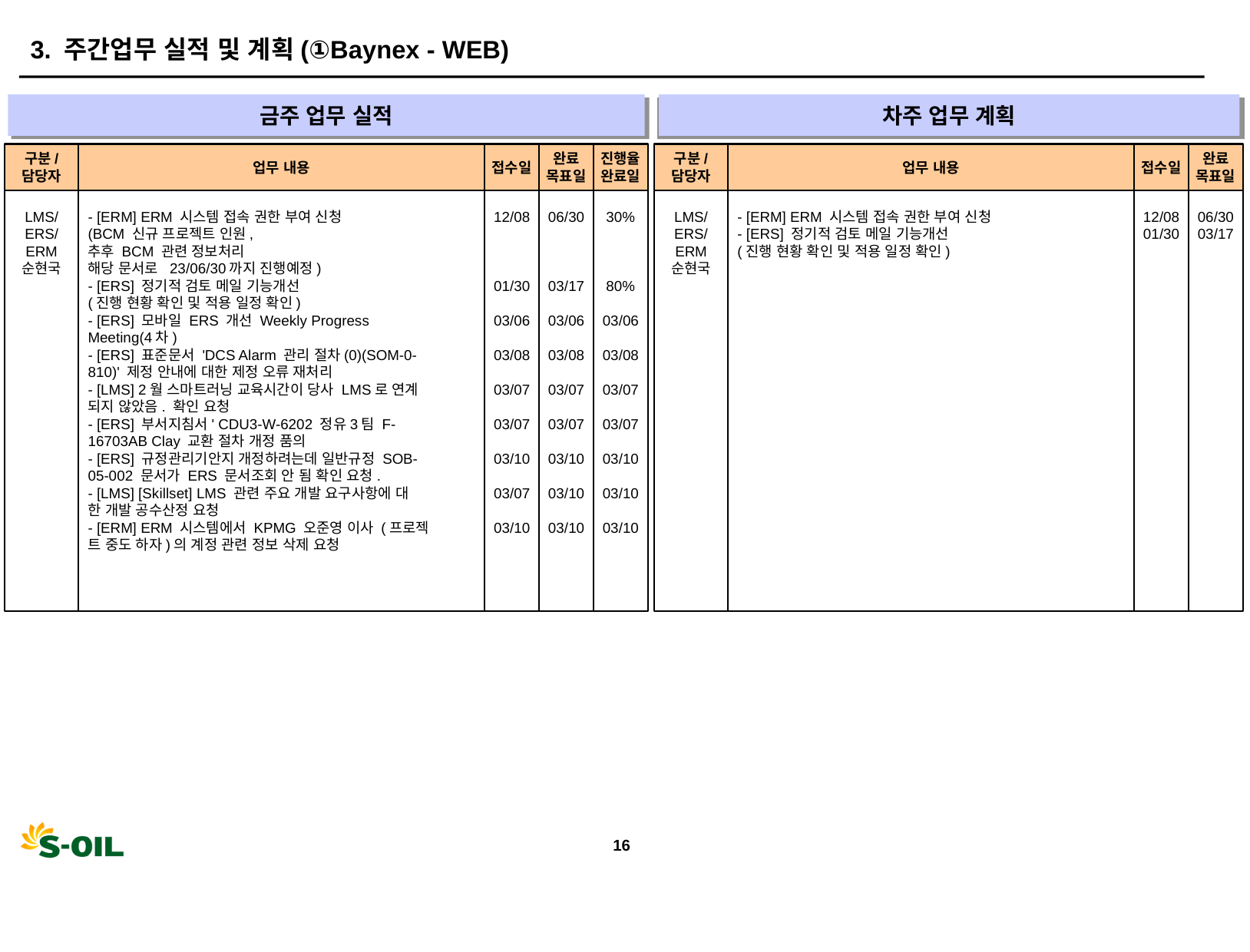

3. 주간업무 실적 및 계획(①Baynex - WEB)
금주 업무 실적
차주 업무 계획
" "
" "
구분/
담당자
업무 내용
접수일
완료
목표일
진행율
완료일
구분/
담당자
업무 내용
접수일
완료
목표일
LMS/
ERS/
ERM
순현국

- [ERM] ERM 시스템 접속 권한 부여 신청
(BCM 신규 프로젝트 인원,
추후 BCM 관련 정보처리
해당 문서로  23/06/30까지 진행예정)
- [ERS] 정기적 검토 메일 기능개선
(진행 현황 확인 및 적용 일정 확인)
- [ERS] 모바일 ERS 개선 Weekly Progress
Meeting(4차)
- [ERS] 표준문서 'DCS Alarm 관리 절차(0)(SOM-0-
810)' 제정 안내에 대한 제정 오류 재처리
- [LMS] 2월 스마트러닝 교육시간이 당사 LMS로 연계
되지 않았음. 확인 요청
- [ERS] 부서지침서' CDU3-W-6202 정유3팀 F-
16703AB Clay 교환 절차 개정 품의
- [ERS] 규정관리기안지 개정하려는데 일반규정 SOB-
05-002 문서가 ERS 문서조회 안 됨 확인 요청.
- [LMS] [Skillset] LMS 관련 주요 개발 요구사항에 대
한 개발 공수산정 요청
- [ERM] ERM 시스템에서 KPMG 오준영 이사 (프로젝
트 중도 하자)의 계정 관련 정보 삭제 요청
12/08
01/30
03/06
03/08
03/07
03/07
03/10
03/07
03/10
06/30
03/17
03/06
03/08
03/07
03/07
03/10
03/10
03/10
30%
80%
03/06
03/08
03/07
03/07
03/10
03/10
03/10
LMS/
ERS/
ERM
순현국

- [ERM] ERM 시스템 접속 권한 부여 신청
- [ERS] 정기적 검토 메일 기능개선
(진행 현황 확인 및 적용 일정 확인)
12/08
01/30
06/30
03/17